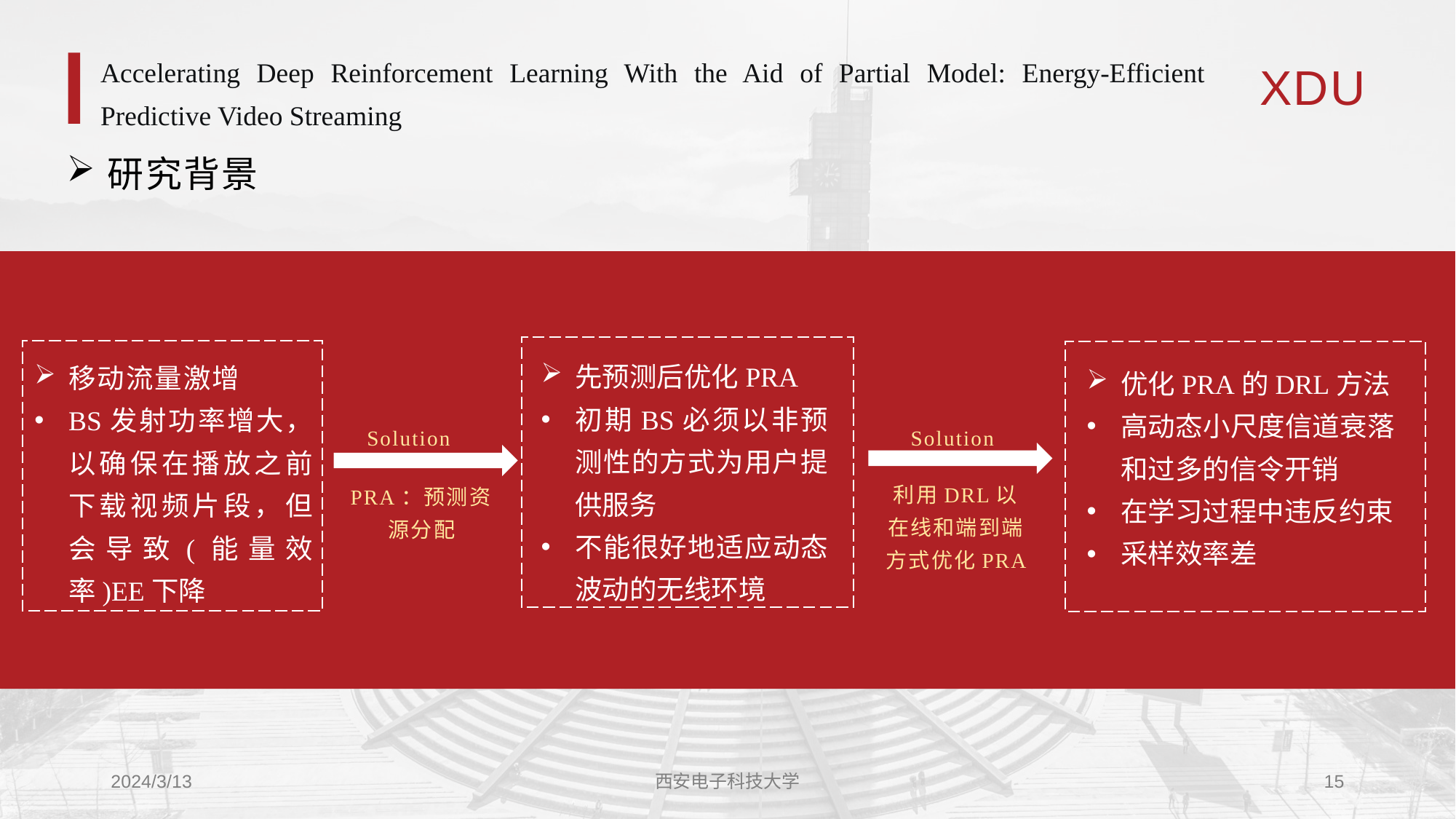

# Accelerating Deep Reinforcement Learning With the Aid of Partial Model: Energy-Efficient Predictive Video Streaming
研究背景

先预测后优化PRA
初期BS必须以非预测性的方式为用户提供服务
不能很好地适应动态波动的无线环境
移动流量激增
BS发射功率增大，以确保在播放之前下载视频片段，但会导致(能量效率)EE下降
优化PRA的DRL方法
高动态小尺度信道衰落和过多的信令开销
在学习过程中违反约束
采样效率差
Solution
Solution

利用DRL以在线和端到端方式优化PRA
PRA：预测资源分配
2024/3/13
西安电子科技大学
15